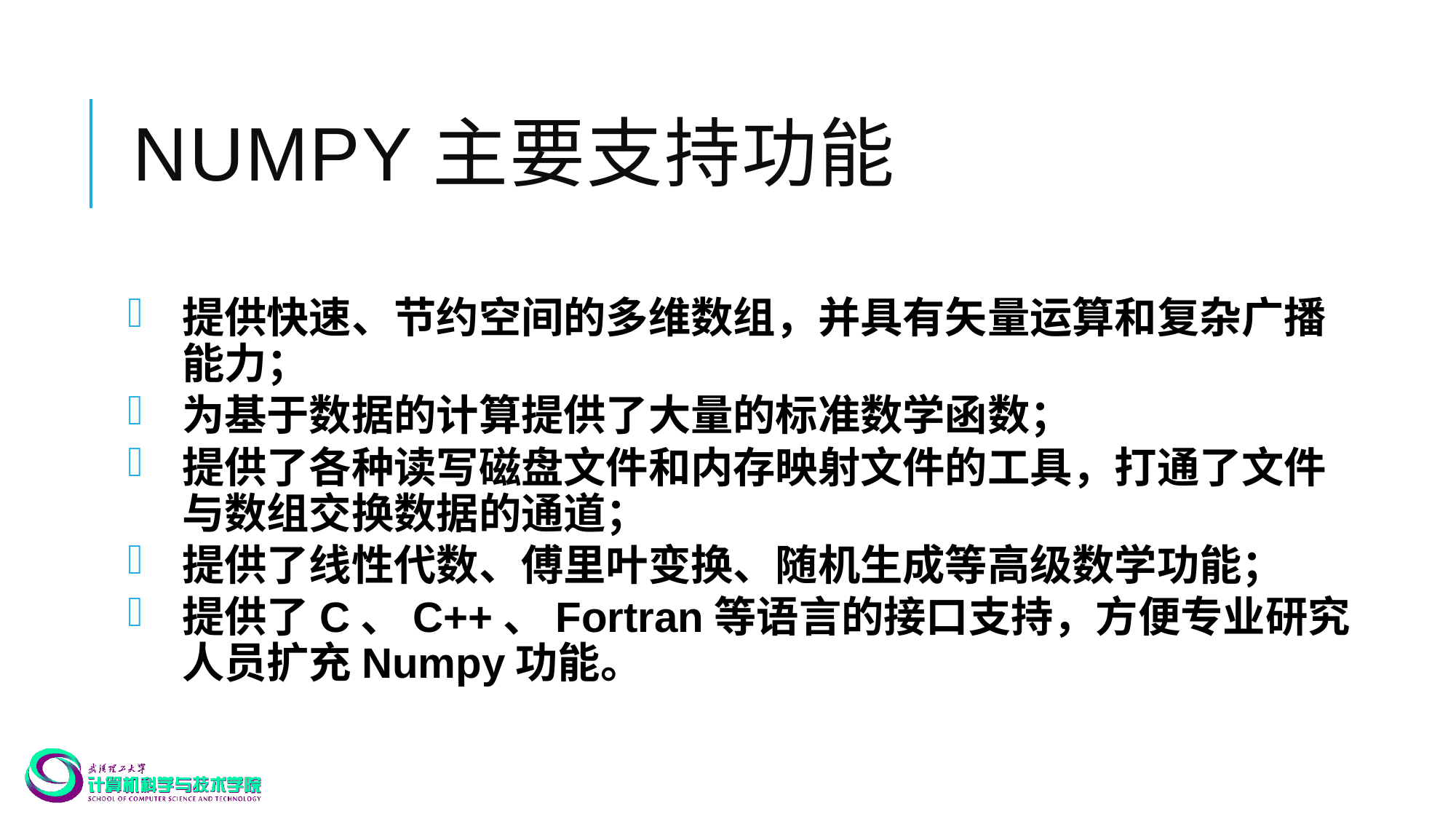

# Numpy主要支持功能
提供快速、节约空间的多维数组，并具有矢量运算和复杂广播能力；
为基于数据的计算提供了大量的标准数学函数；
提供了各种读写磁盘文件和内存映射文件的工具，打通了文件与数组交换数据的通道；
提供了线性代数、傅里叶变换、随机生成等高级数学功能；
提供了C、C++、Fortran等语言的接口支持，方便专业研究人员扩充Numpy功能。